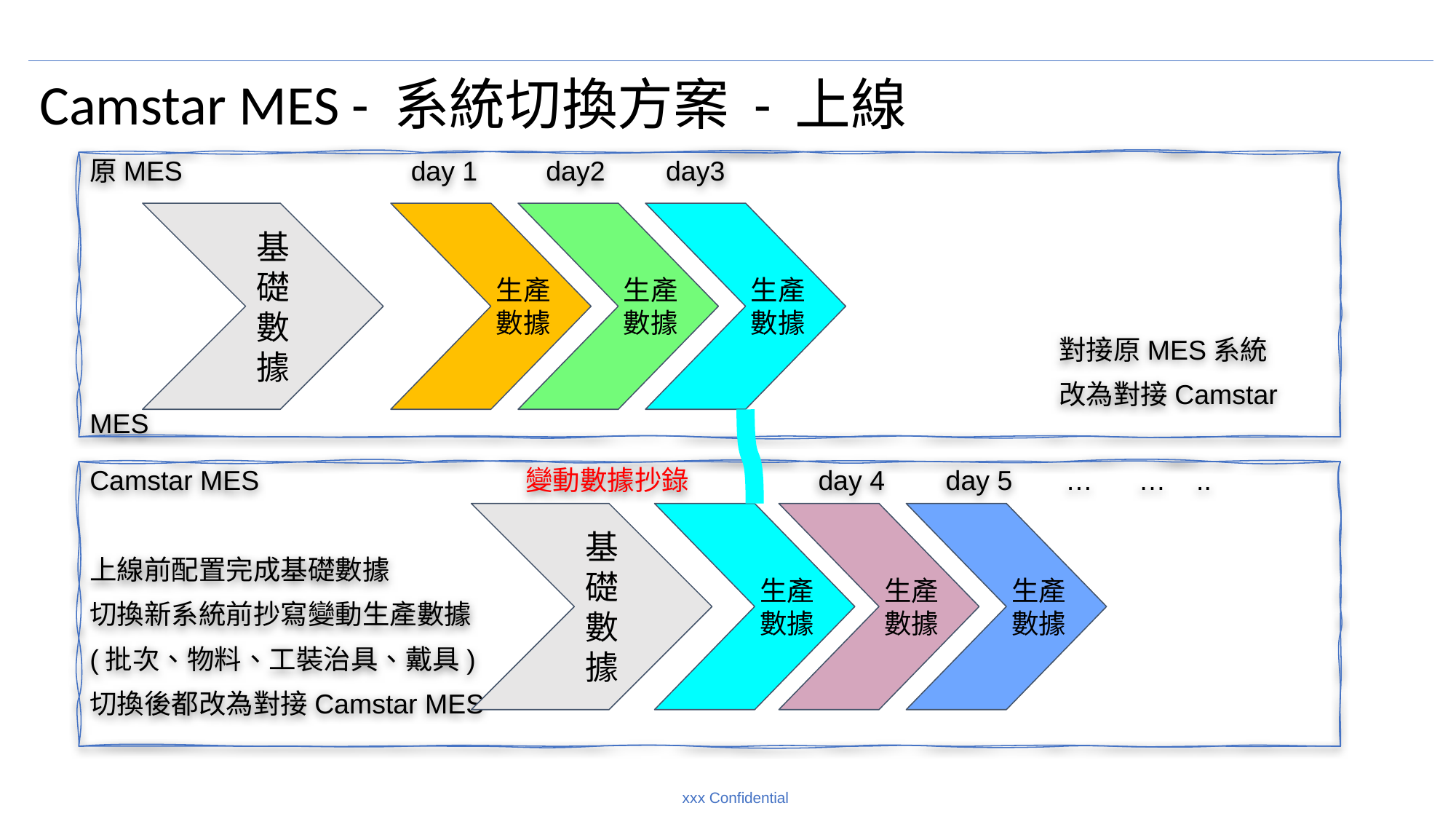

# Camstar MES - 系統切換方案 - 上線
原MES                              day 1         day2        day3

                                                                                                                              對接原MES系統
                                                                                                                              改為對接Camstar MES
基礎數據

生產
數據

生產
數據

生產
數據
Camstar MES                                  變動數據抄錄                day 4        day 5       …      …    ..

上線前配置完成基礎數據
切換新系統前抄寫變動生產數據
(批次、物料、工裝治具、戴具)
切換後都改為對接Camstar MES
基礎數據

生產
數據

生產
數據

生產
數據